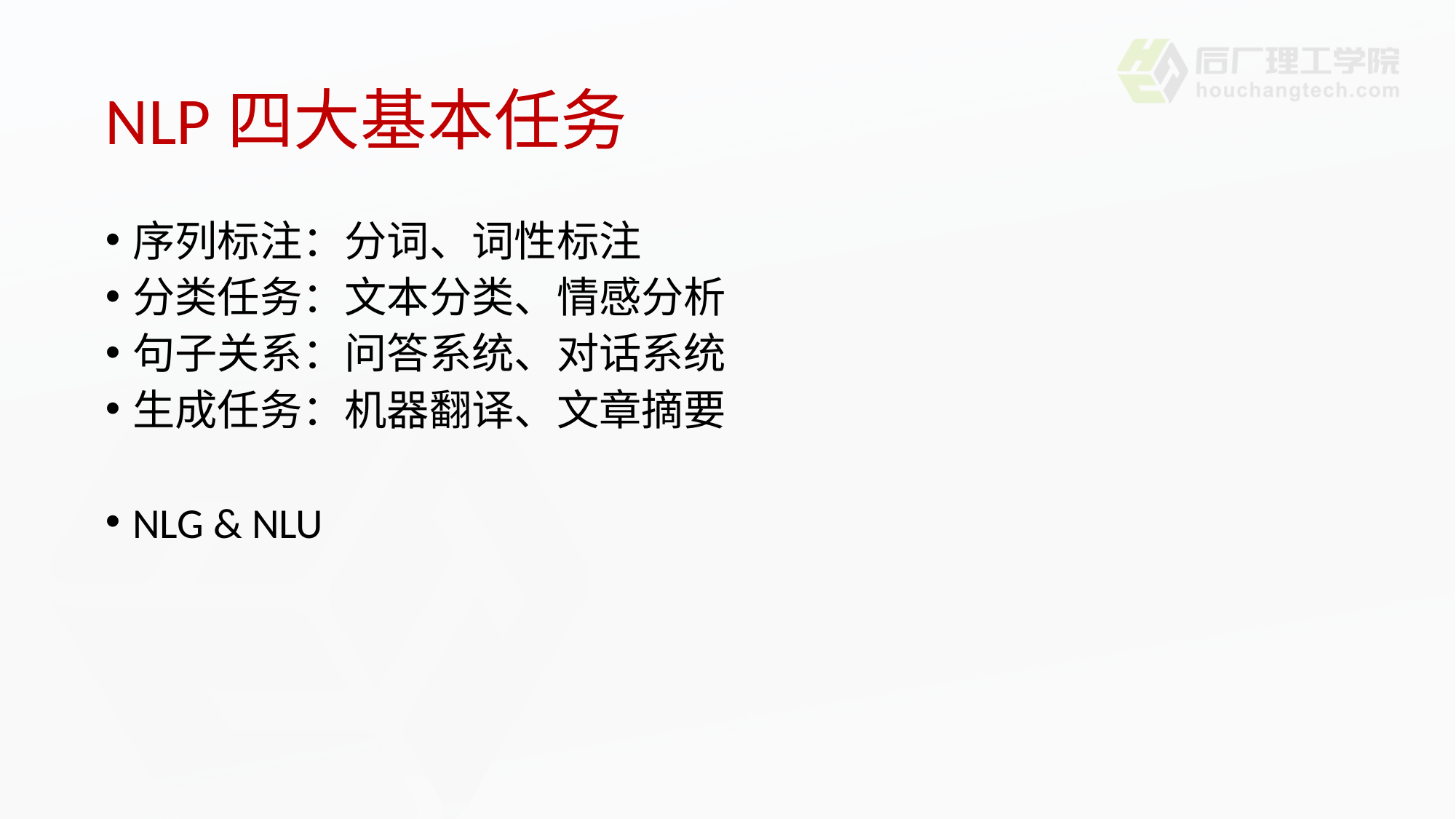

# NLP四大基本任务
序列标注：分词、词性标注
分类任务：文本分类、情感分析
句子关系：问答系统、对话系统
生成任务：机器翻译、文章摘要

NLG & NLU